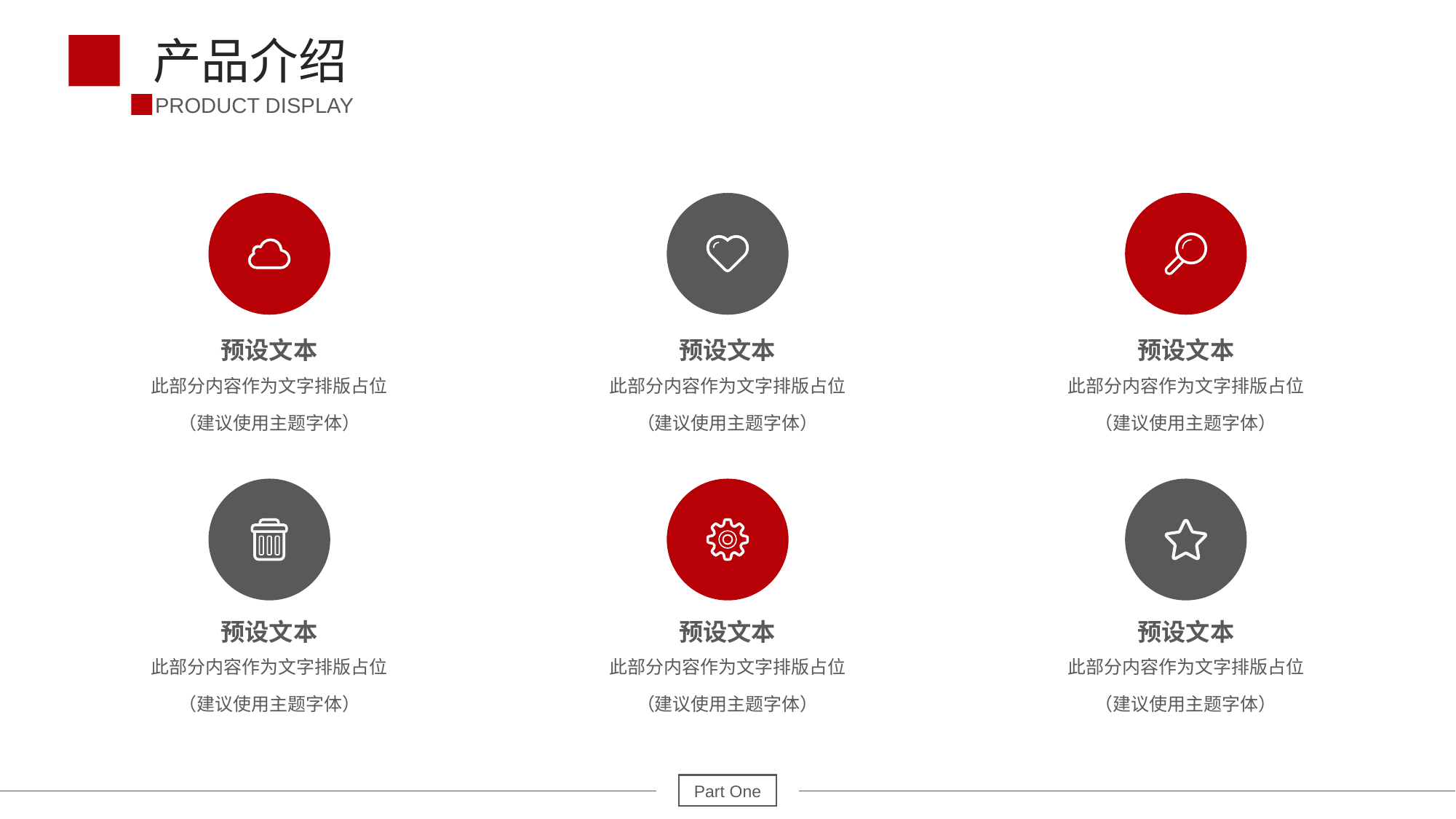

产品介绍

PRODUCT DISPLAY

预设文本
预设文本
预设文本
此部分内容作为文字排版占位
（建议使用主题字体）
此部分内容作为文字排版占位
（建议使用主题字体）
此部分内容作为文字排版占位
（建议使用主题字体）

预设文本
预设文本
预设文本
此部分内容作为文字排版占位
（建议使用主题字体）
此部分内容作为文字排版占位
（建议使用主题字体）
此部分内容作为文字排版占位
（建议使用主题字体）
Part One